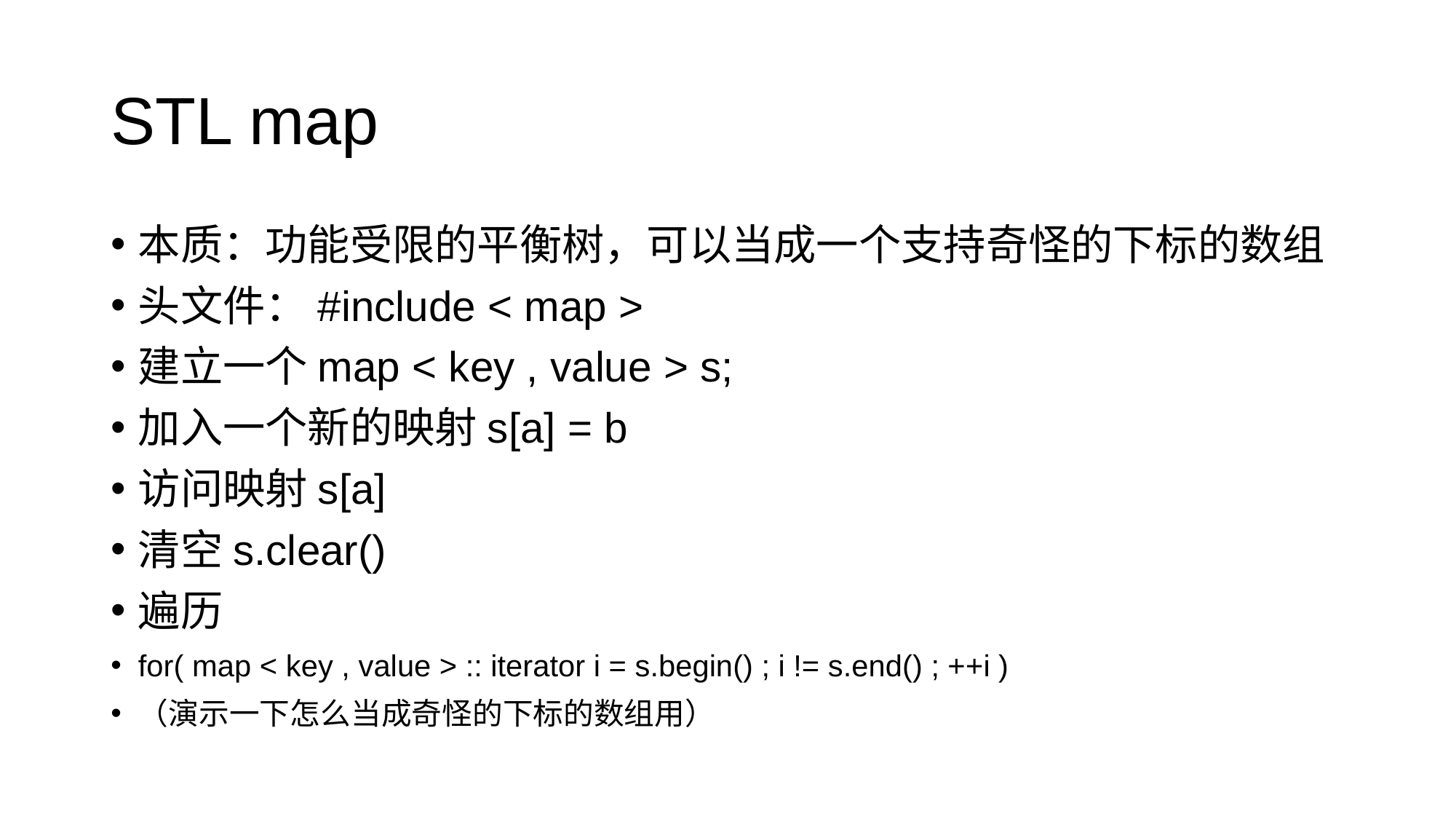

# STL map
本质：功能受限的平衡树，可以当成一个支持奇怪的下标的数组
头文件：#include < map >
建立一个map < key , value > s;
加入一个新的映射s[a] = b
访问映射s[a]
清空s.clear()
遍历
for( map < key , value > :: iterator i = s.begin() ; i != s.end() ; ++i )
（演示一下怎么当成奇怪的下标的数组用）